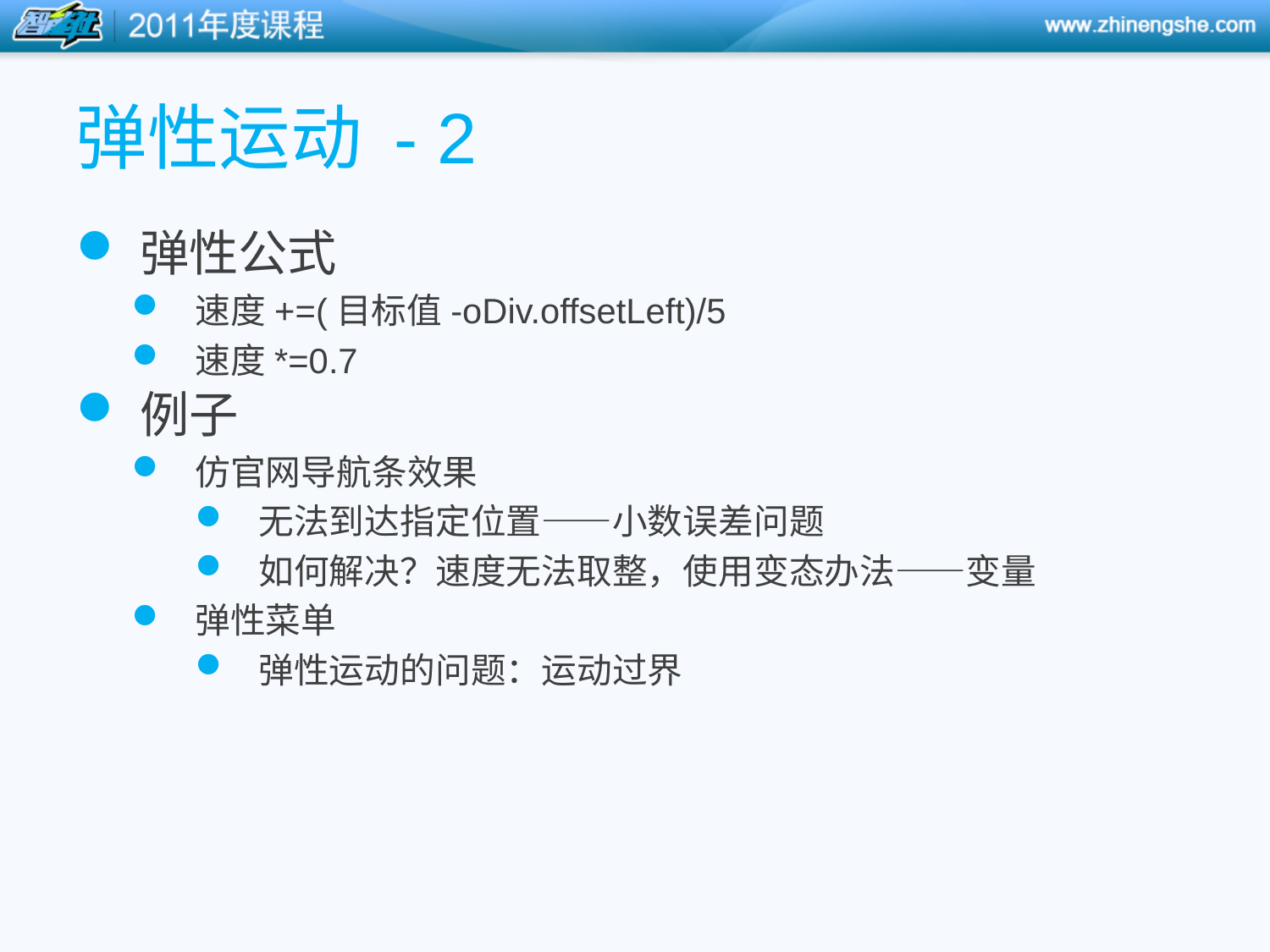

# 弹性运动 - 2
弹性公式
速度+=(目标值-oDiv.offsetLeft)/5
速度*=0.7
例子
仿官网导航条效果
无法到达指定位置——小数误差问题
如何解决？速度无法取整，使用变态办法——变量
弹性菜单
弹性运动的问题：运动过界